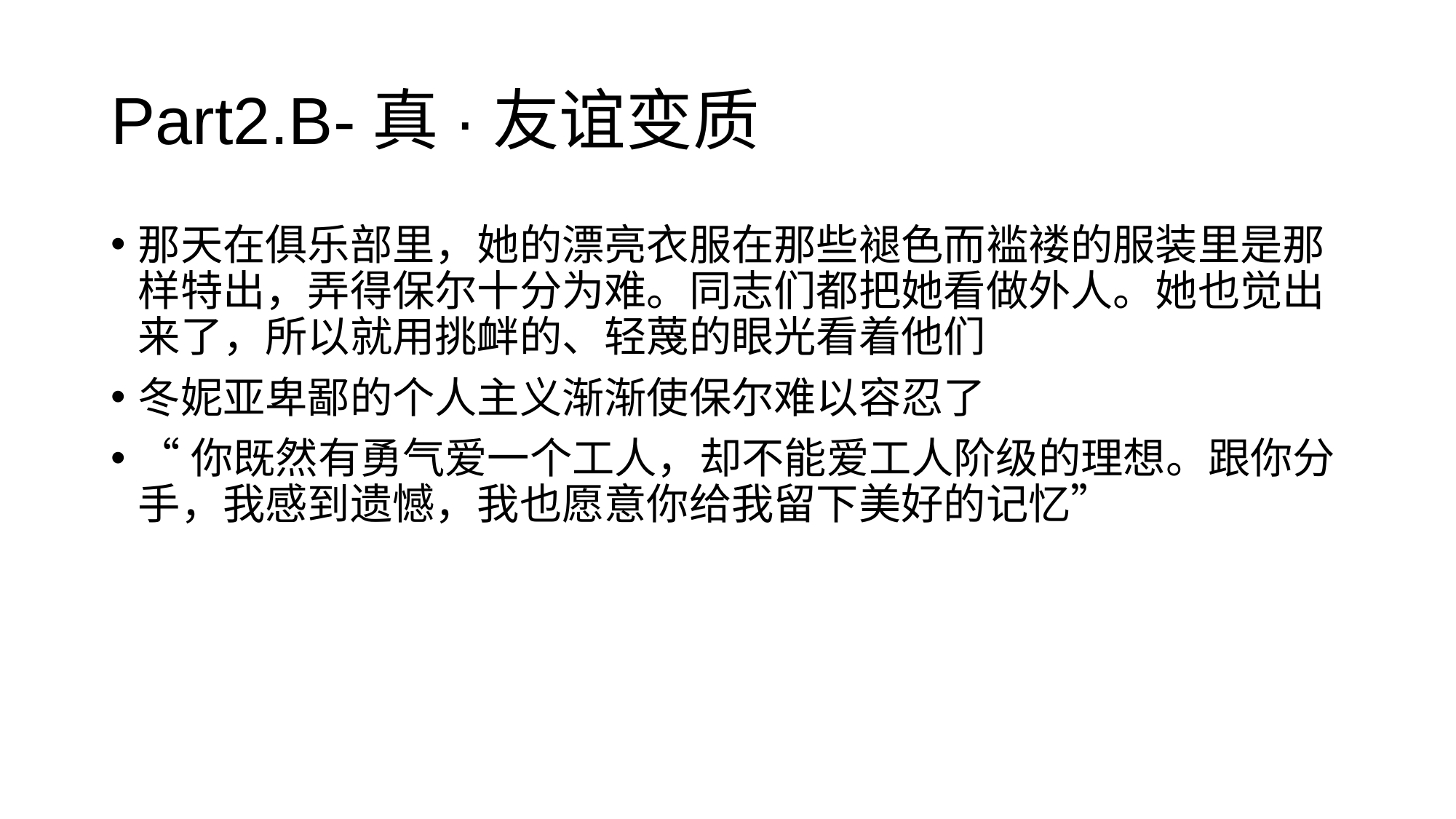

# Part2.B-真·友谊变质
那天在俱乐部里，她的漂亮衣服在那些褪色而褴褛的服装里是那样特出，弄得保尔十分为难。同志们都把她看做外人。她也觉出来了，所以就用挑衅的、轻蔑的眼光看着他们
冬妮亚卑鄙的个人主义渐渐使保尔难以容忍了
“你既然有勇气爱一个工人，却不能爱工人阶级的理想。跟你分手，我感到遗憾，我也愿意你给我留下美好的记忆”